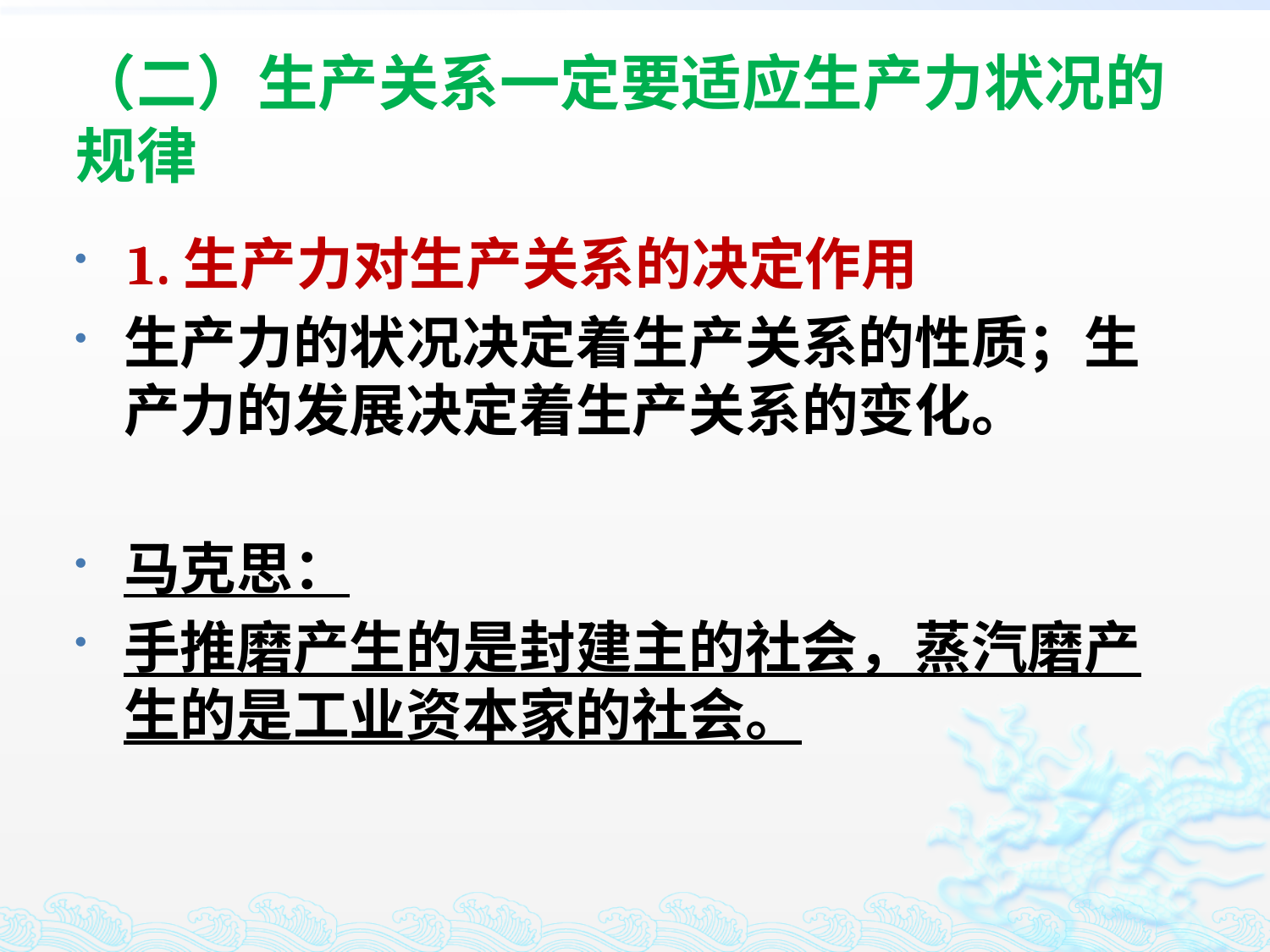

# （二）生产关系一定要适应生产力状况的规律
1.生产力对生产关系的决定作用
生产力的状况决定着生产关系的性质；生产力的发展决定着生产关系的变化。

马克思：
手推磨产生的是封建主的社会，蒸汽磨产生的是工业资本家的社会。